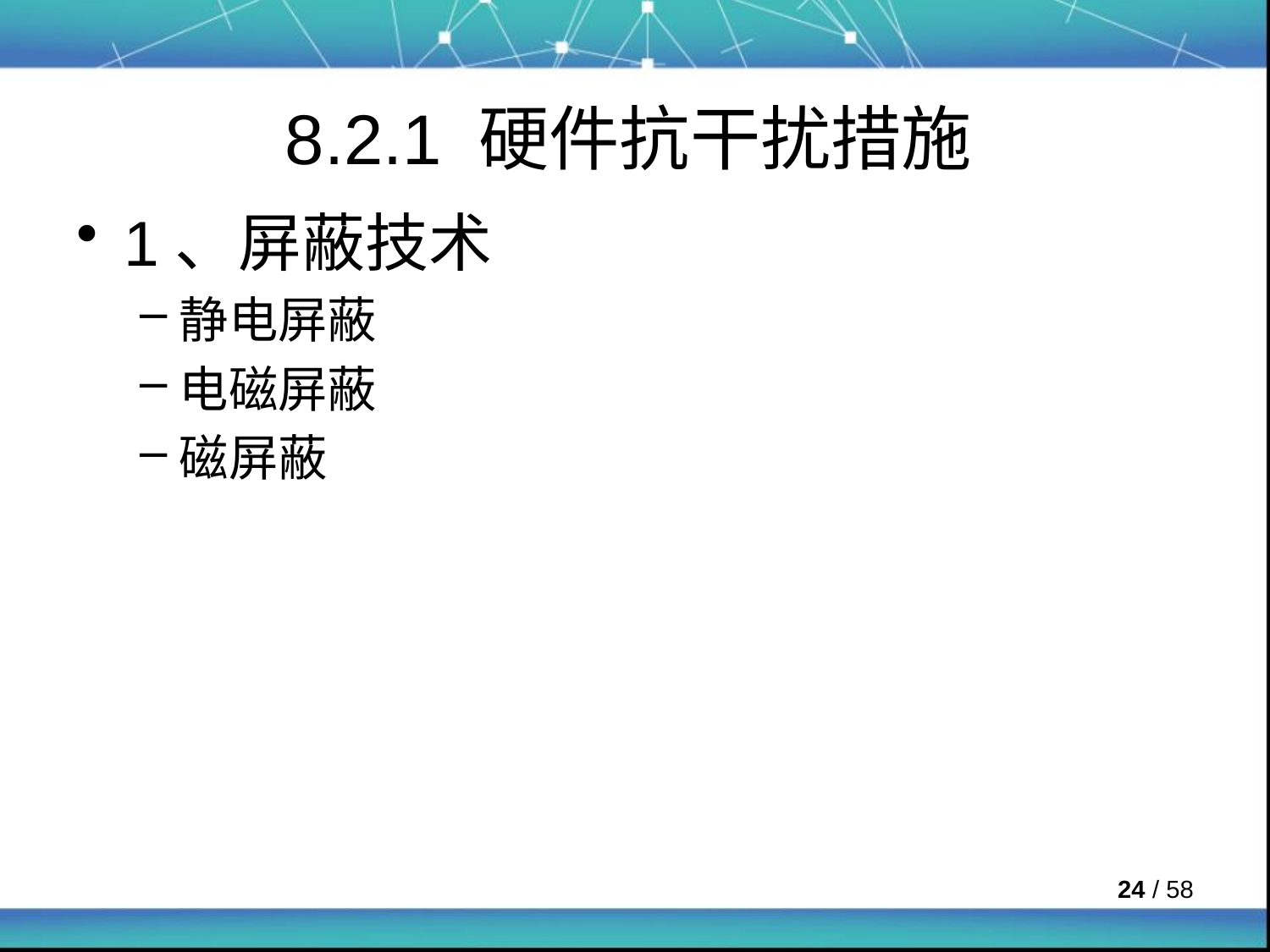

# 8.2.1 硬件抗干扰措施
1、屏蔽技术
静电屏蔽
电磁屏蔽
磁屏蔽
24 / 58